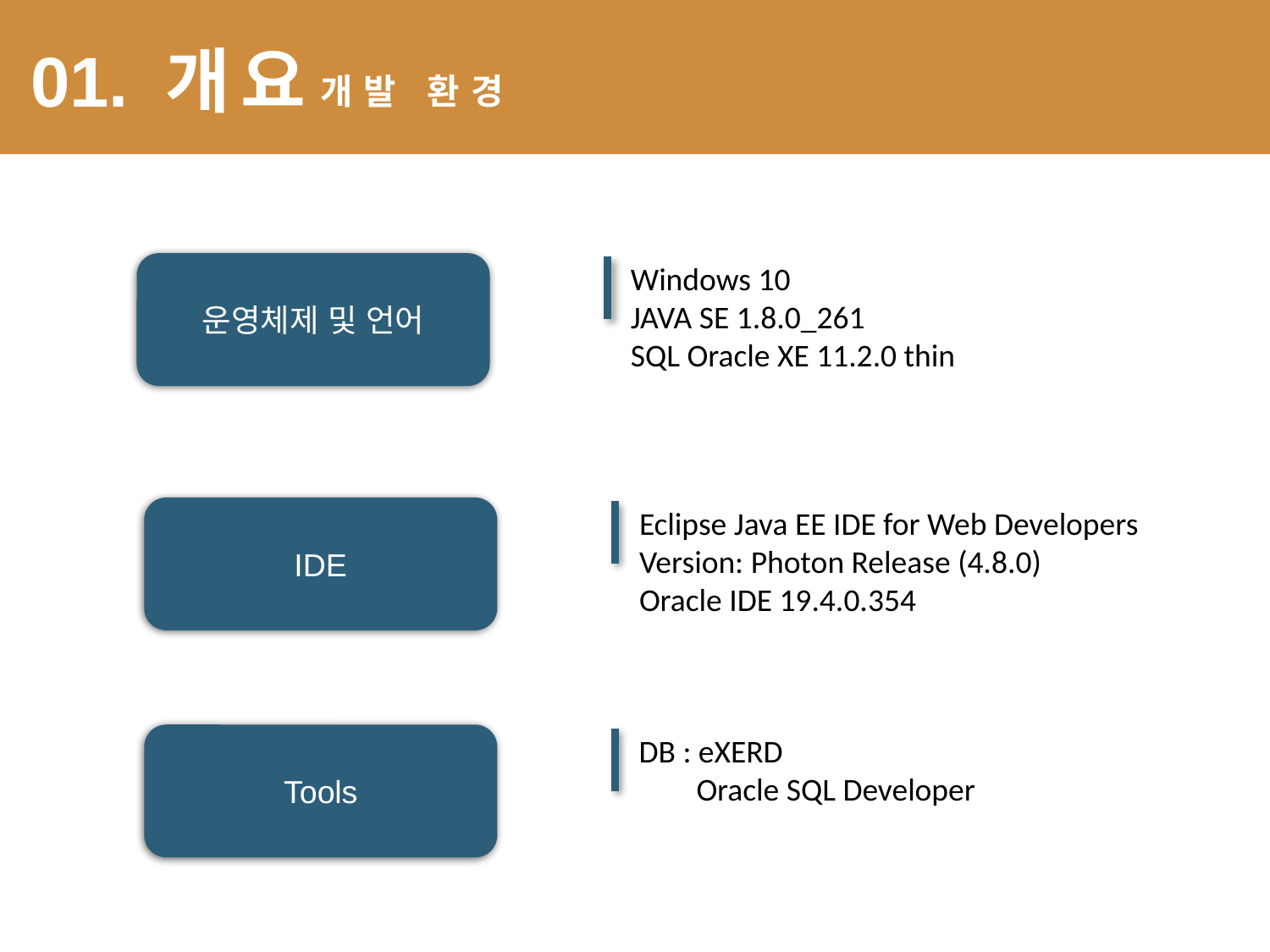

01. 개요
개발 환경
운영체제 및 언어
Windows 10
JAVA SE 1.8.0_261
SQL Oracle XE 11.2.0 thin
IDE
Eclipse Java EE IDE for Web Developers
Version: Photon Release (4.8.0)
Oracle IDE 19.4.0.354
Tools
DB : eXERD
        Oracle SQL Developer